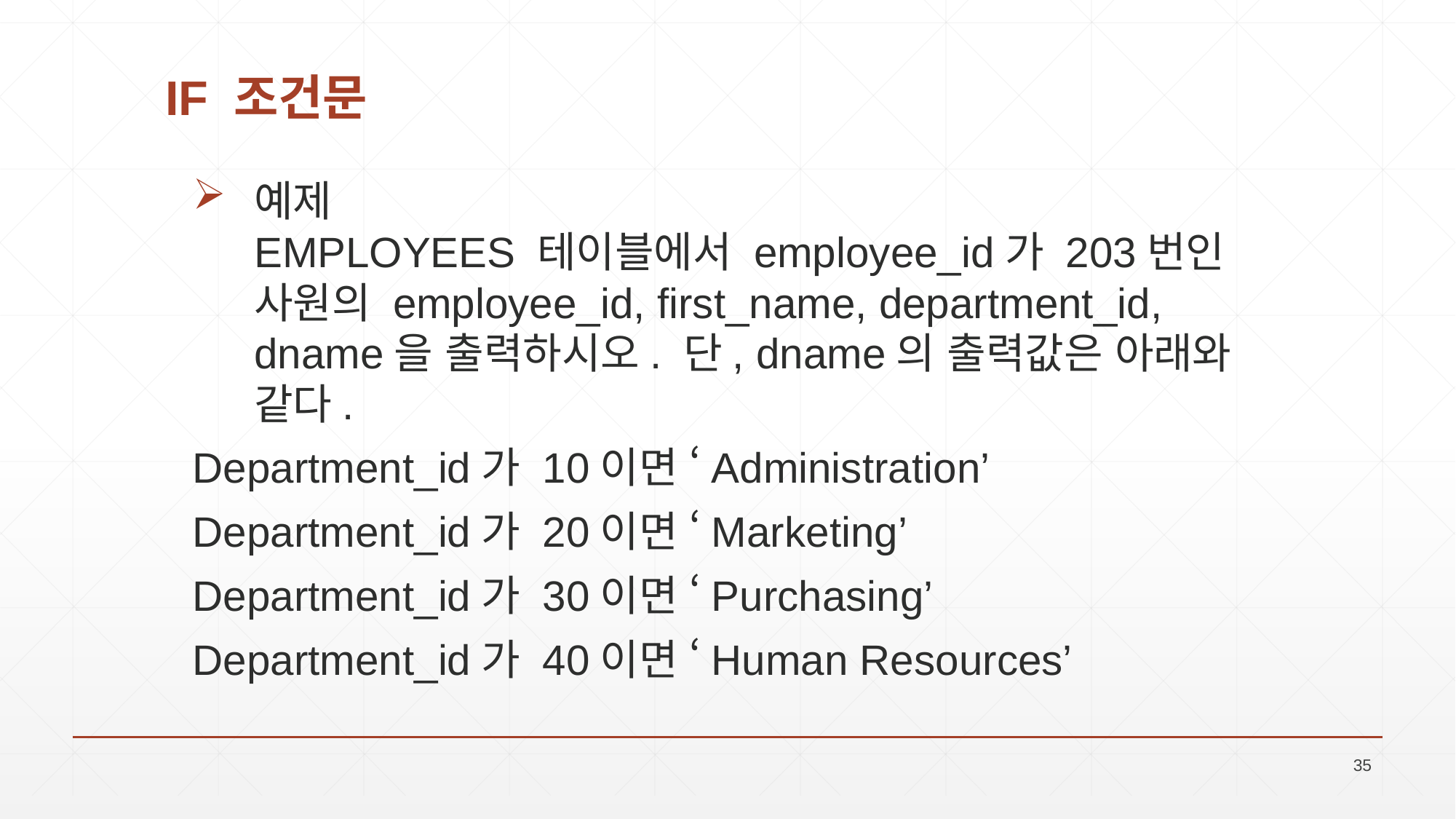

# IF 조건문
예제
EMPLOYEES 테이블에서 employee_id가 203번인 사원의 employee_id, first_name, department_id, dname을 출력하시오. 단, dname의 출력값은 아래와 같다.
Department_id가 10이면 ‘Administration’
Department_id가 20이면 ‘Marketing’
Department_id가 30이면 ‘Purchasing’
Department_id가 40이면 ‘Human Resources’

35